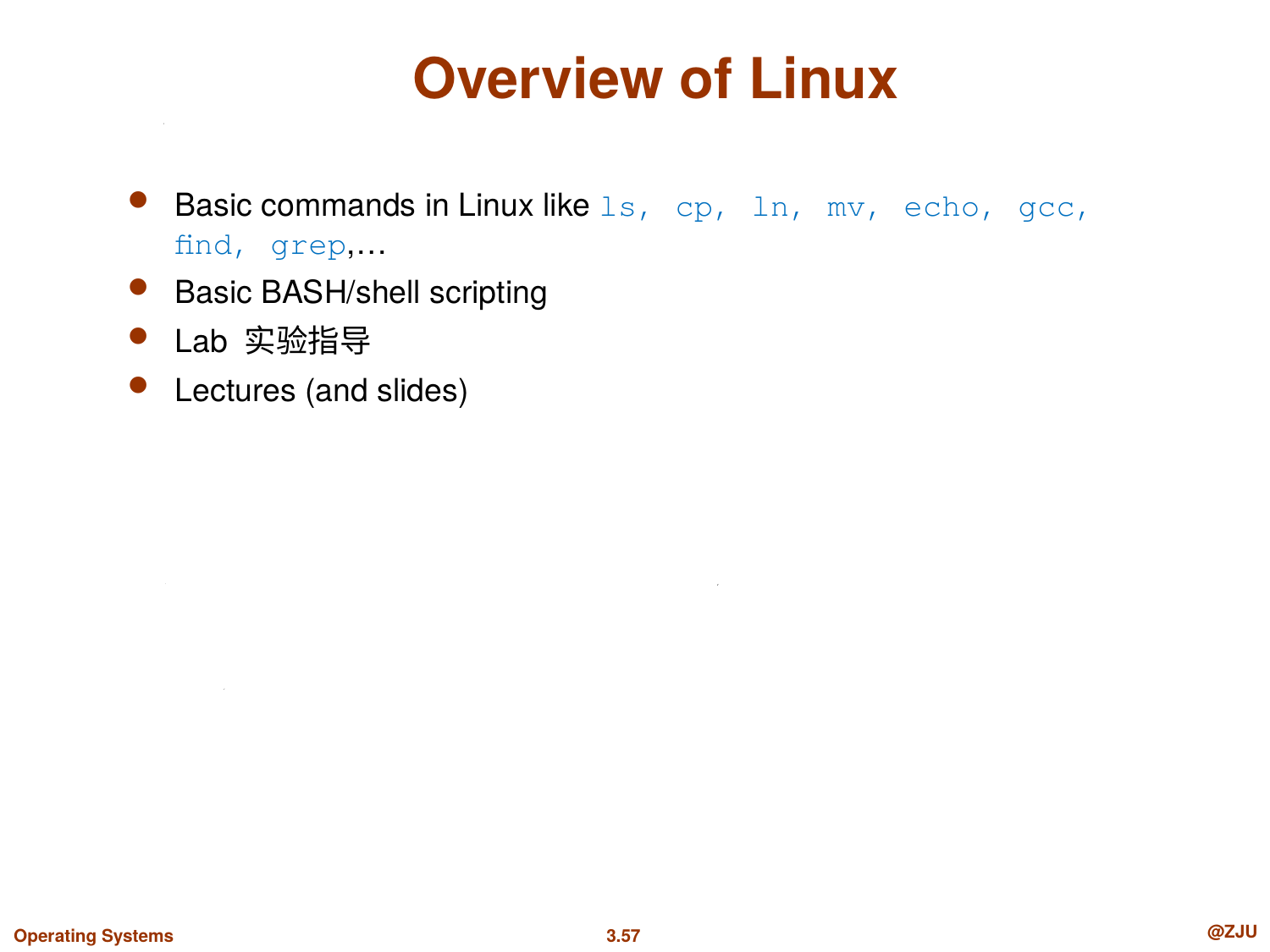

# Overview of Linux
Basic commands in Linux like ls, cp, ln, mv, echo, gcc, find, grep,…
Basic BASH/shell scripting
Lab 实验指导
Lectures (and slides)